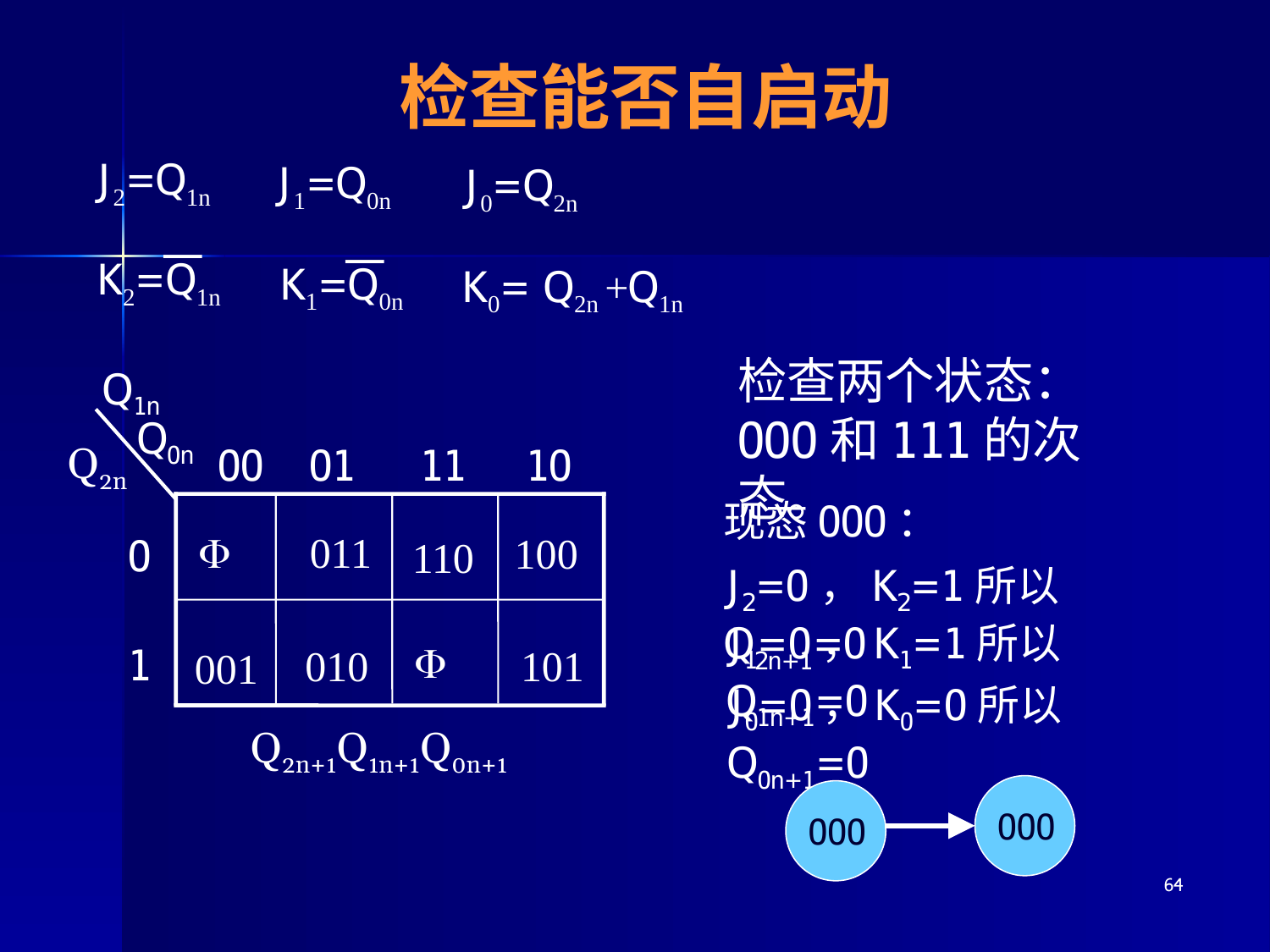

# 检查能否自启动
J2=Q1n
J1=Q0n
J0=Q2n
     —
K2=Q1n
     —
K1=Q0n
K0= Q2n +Q1n
检查两个状态：000和111的次态。
Q1n
Q0n

Q2n
00
01
11
10

Φ
011
100
0
1
110

Φ
010
101
001

Q2n+1Q1n+1Q0n+1

现态000：
J2=0，K2=1所以Q2n+1=0
J1=0，K1=1所以Q1n+1=0
J0=0，K0=0所以Q0n+1=0

000

000
64